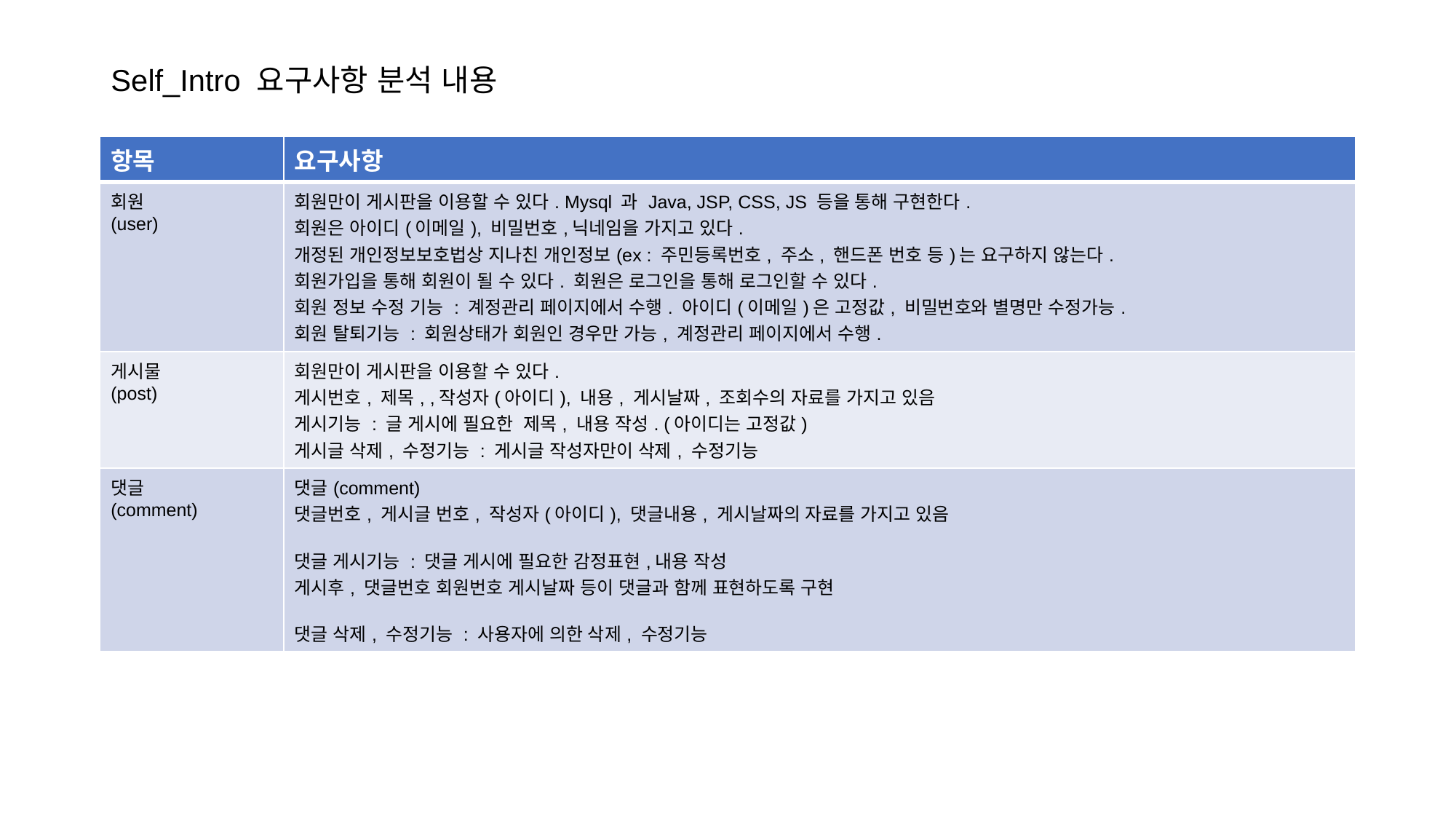

# Self_Intro 요구사항 분석 내용
| 항목 | 요구사항 |
| --- | --- |
| 회원 (user) | 회원만이 게시판을 이용할 수 있다. Mysql 과 Java, JSP, CSS, JS 등을 통해 구현한다. 회원은 아이디(이메일), 비밀번호,닉네임을 가지고 있다. 개정된 개인정보보호법상 지나친 개인정보(ex : 주민등록번호, 주소, 핸드폰 번호 등)는 요구하지 않는다. 회원가입을 통해 회원이 될 수 있다. 회원은 로그인을 통해 로그인할 수 있다. 회원 정보 수정 기능 : 계정관리 페이지에서 수행. 아이디(이메일)은 고정값, 비밀번호와 별명만 수정가능. 회원 탈퇴기능 : 회원상태가 회원인 경우만 가능, 계정관리 페이지에서 수행. |
| 게시물 (post) | 회원만이 게시판을 이용할 수 있다. 게시번호, 제목, ,작성자(아이디), 내용, 게시날짜, 조회수의 자료를 가지고 있음 게시기능 : 글 게시에 필요한 제목, 내용 작성. (아이디는 고정값) 게시글 삭제, 수정기능 : 게시글 작성자만이 삭제, 수정기능 |
| 댓글 (comment) | 댓글(comment) 댓글번호, 게시글 번호, 작성자(아이디), 댓글내용, 게시날짜의 자료를 가지고 있음 댓글 게시기능 : 댓글 게시에 필요한 감정표현,내용 작성 게시후, 댓글번호 회원번호 게시날짜 등이 댓글과 함께 표현하도록 구현 댓글 삭제, 수정기능 : 사용자에 의한 삭제, 수정기능 |